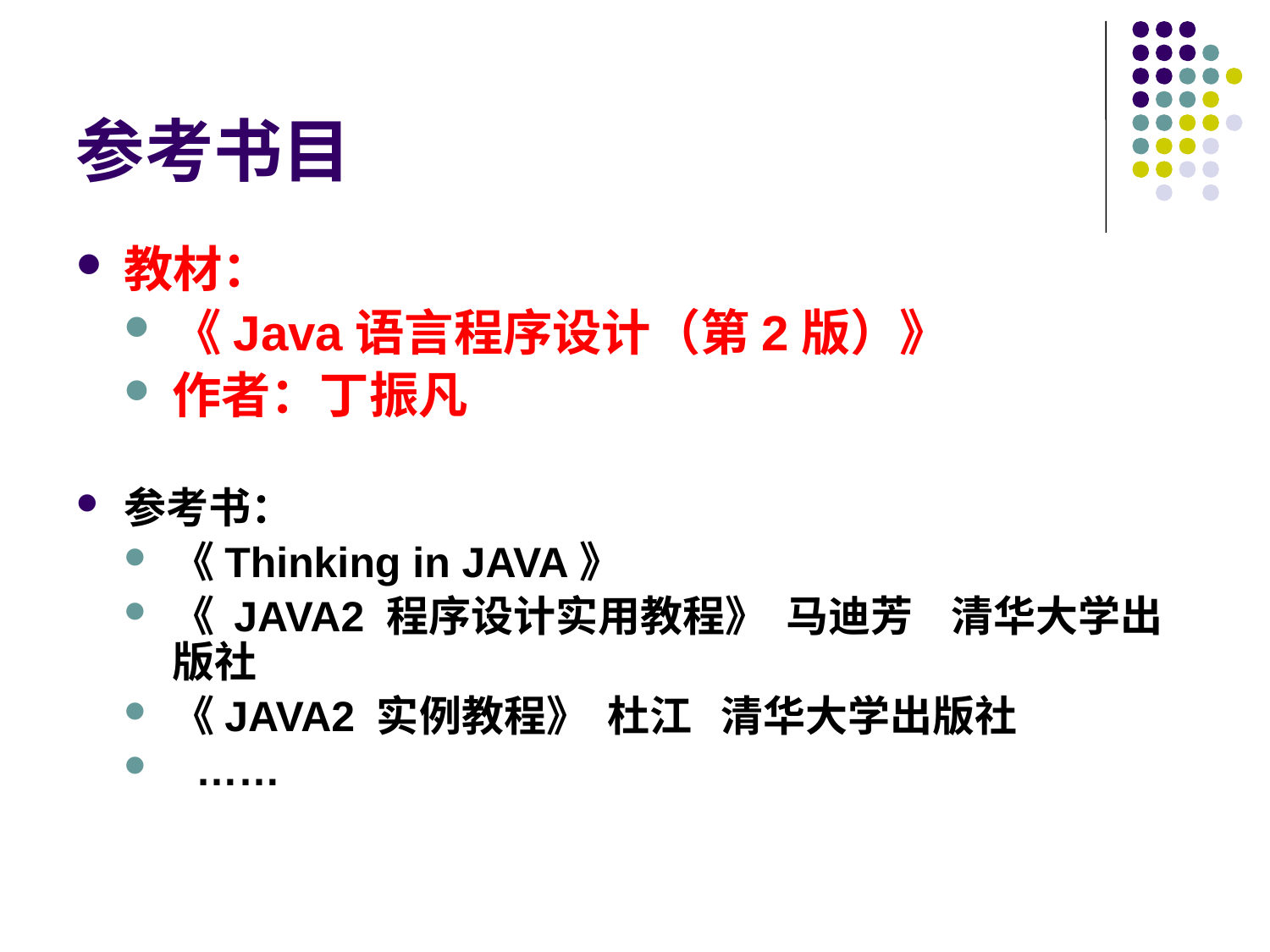

# 参考书目
教材：
《Java语言程序设计（第2版）》
作者：丁振凡

参考书：
《Thinking in JAVA》
《 JAVA2 程序设计实用教程》  马迪芳    清华大学出版社
《JAVA2 实例教程》  杜江   清华大学出版社
  ……